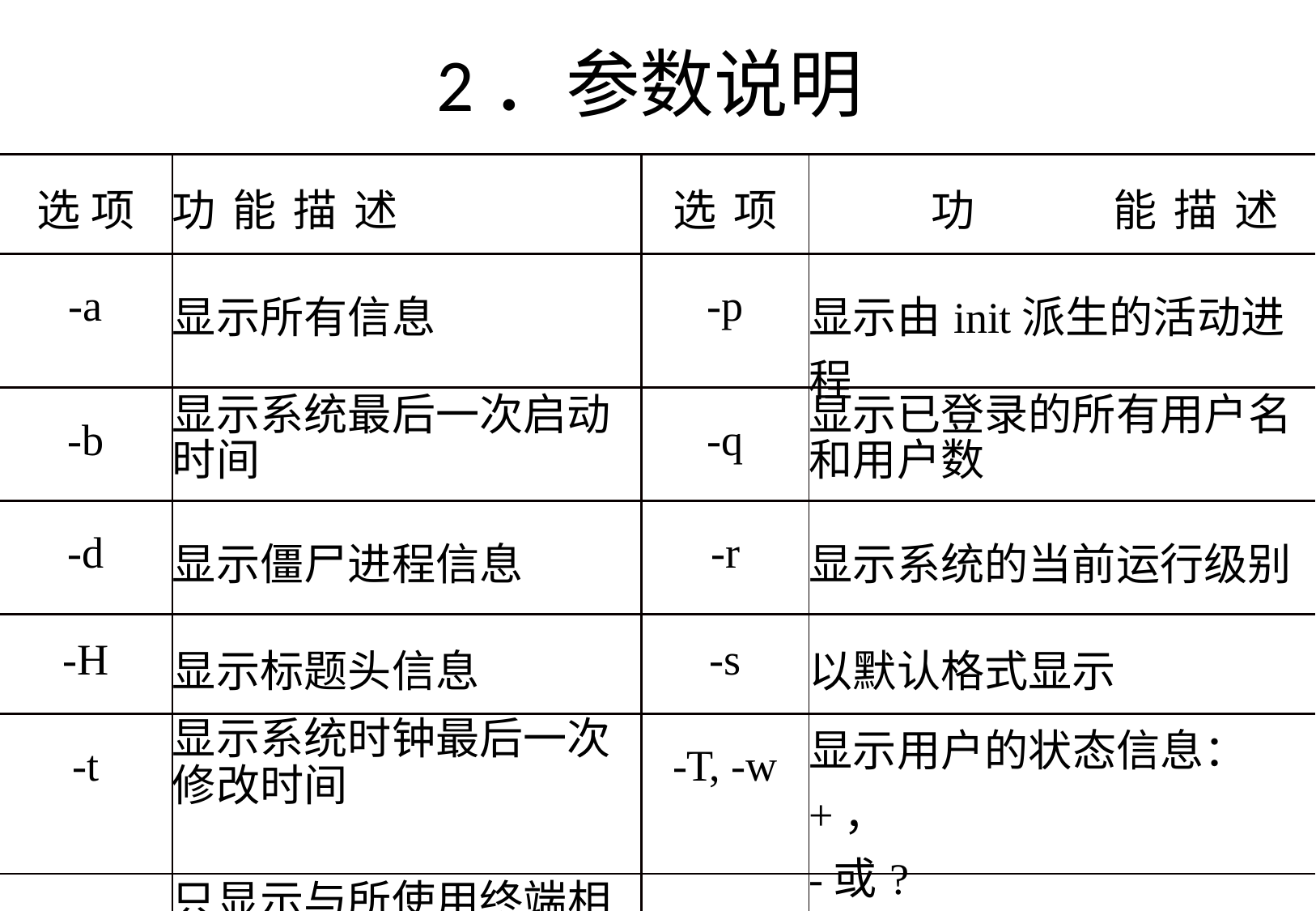

# 2．参数说明
| 选 项 | 功 能 描 述 | 选 项 | 功 能 描 述 |
| --- | --- | --- | --- |
| -a | 显示所有信息 | -p | 显示由init派生的活动进程 |
| -b | 显示系统最后一次启动 时间 | -q | 显示已登录的所有用户名 和用户数 |
| -d | 显示僵尸进程信息 | -r | 显示系统的当前运行级别 |
| -H | 显示标题头信息 | -s | 以默认格式显示 |
| -t | 显示系统时钟最后一次 修改时间 | -T, -w | 显示用户的状态信息：+， -或? |
| -m | 只显示与所使用终端相 关的信息 | -u | 显示用户 |